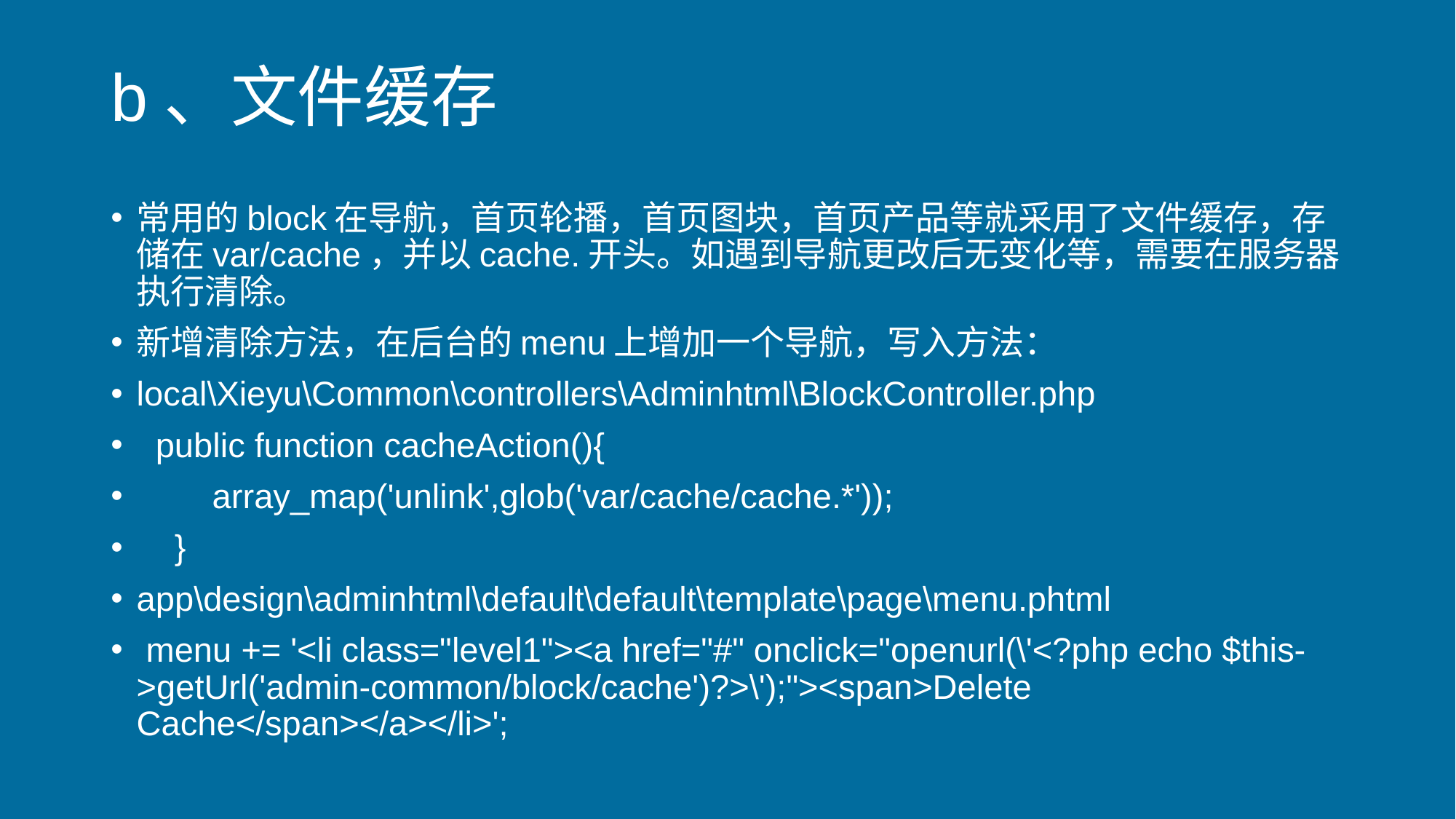

# b、文件缓存
常用的block在导航，首页轮播，首页图块，首页产品等就采用了文件缓存，存储在var/cache，并以cache.开头。如遇到导航更改后无变化等，需要在服务器执行清除。
新增清除方法，在后台的menu上增加一个导航，写入方法：
local\Xieyu\Common\controllers\Adminhtml\BlockController.php
  public function cacheAction(){
        array_map('unlink',glob('var/cache/cache.*'));
    }
app\design\adminhtml\default\default\template\page\menu.phtml
 menu += '<li class="level1"><a href="#" onclick="openurl(\'<?php echo $this->getUrl('admin-common/block/cache')?>\');"><span>Delete Cache</span></a></li>';